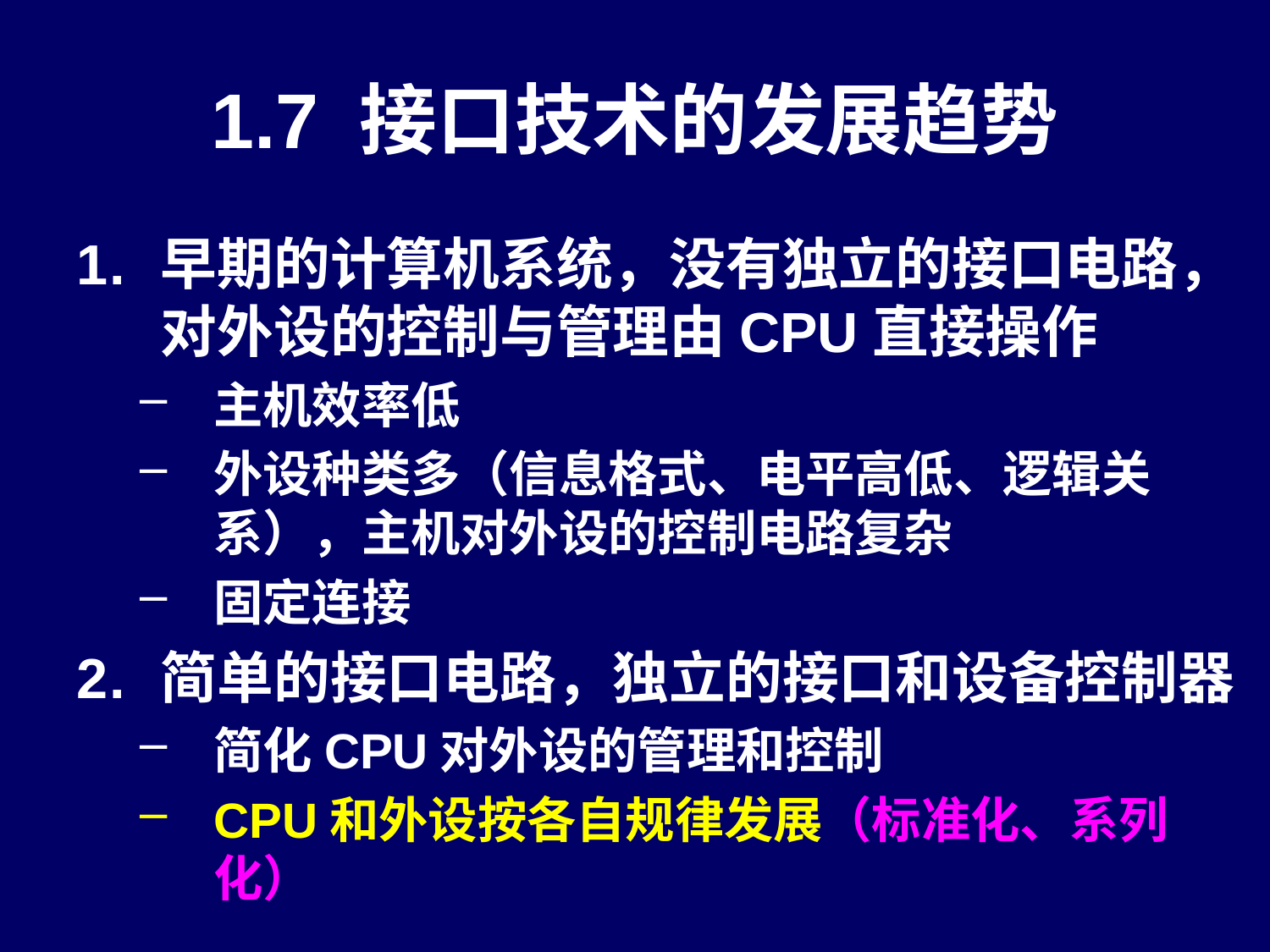

# 1.7 接口技术的发展趋势
早期的计算机系统，没有独立的接口电路，对外设的控制与管理由CPU直接操作
主机效率低
外设种类多（信息格式、电平高低、逻辑关系），主机对外设的控制电路复杂
固定连接
简单的接口电路，独立的接口和设备控制器
简化CPU对外设的管理和控制
CPU和外设按各自规律发展（标准化、系列化）